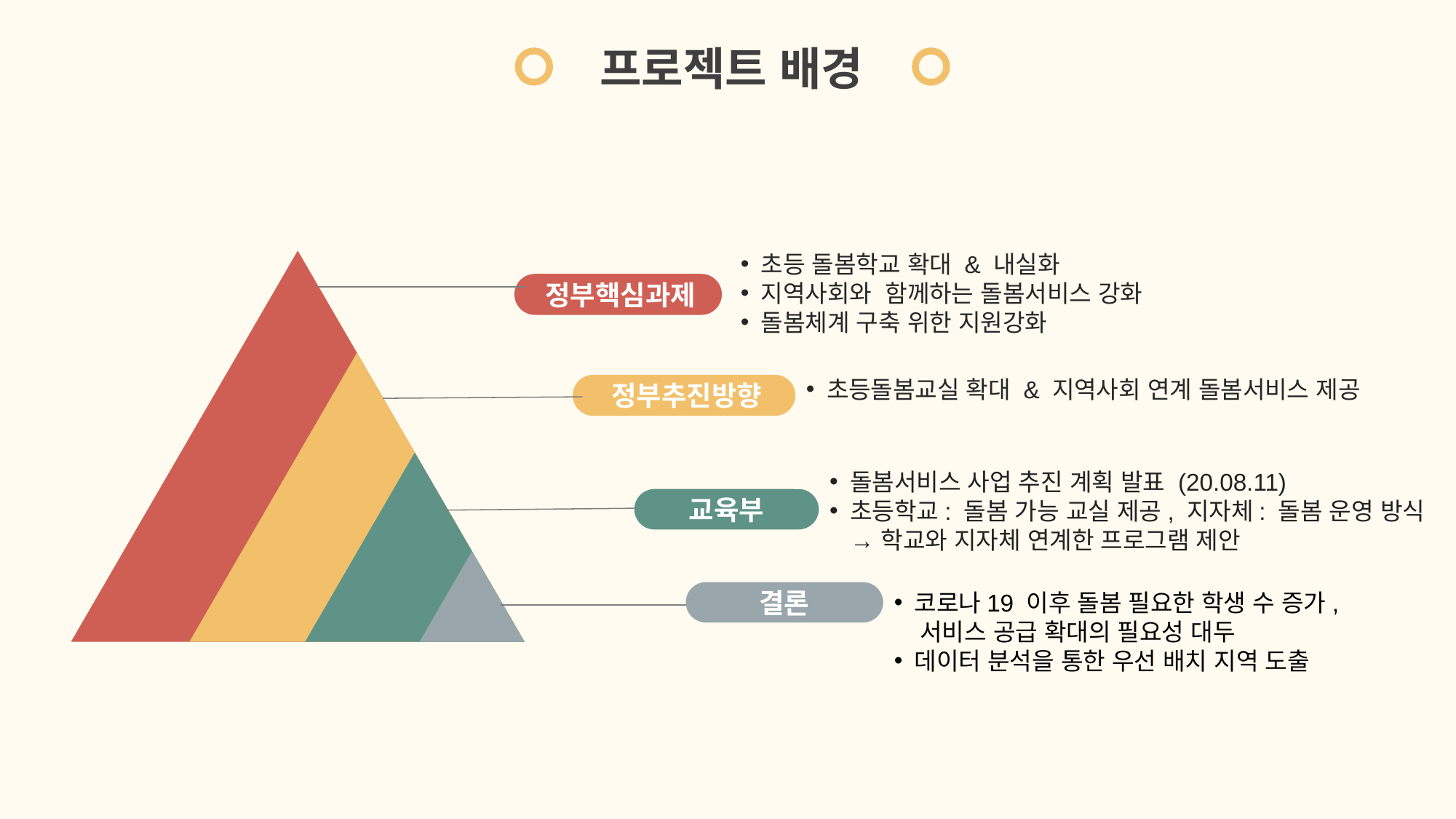

프로젝트 배경

초등 돌봄학교 확대 & 내실화
지역사회와  함께하는 돌봄서비스 강화
돌봄체계 구축 위한 지원강화

 정부핵심과제
초등돌봄교실 확대 & 지역사회 연계 돌봄서비스 제공
  정부추진방향
돌봄서비스 사업 추진 계획 발표 (20.08.11)
초등학교: 돌봄 가능 교실 제공, 지자체: 돌봄 운영 방식 → 학교와 지자체 연계한 프로그램 제안
교육부
코로나19 이후 돌봄 필요한 학생 수 증가,
   서비스 공급 확대의 필요성 대두
데이터 분석을 통한 우선 배치 지역 도출

결론